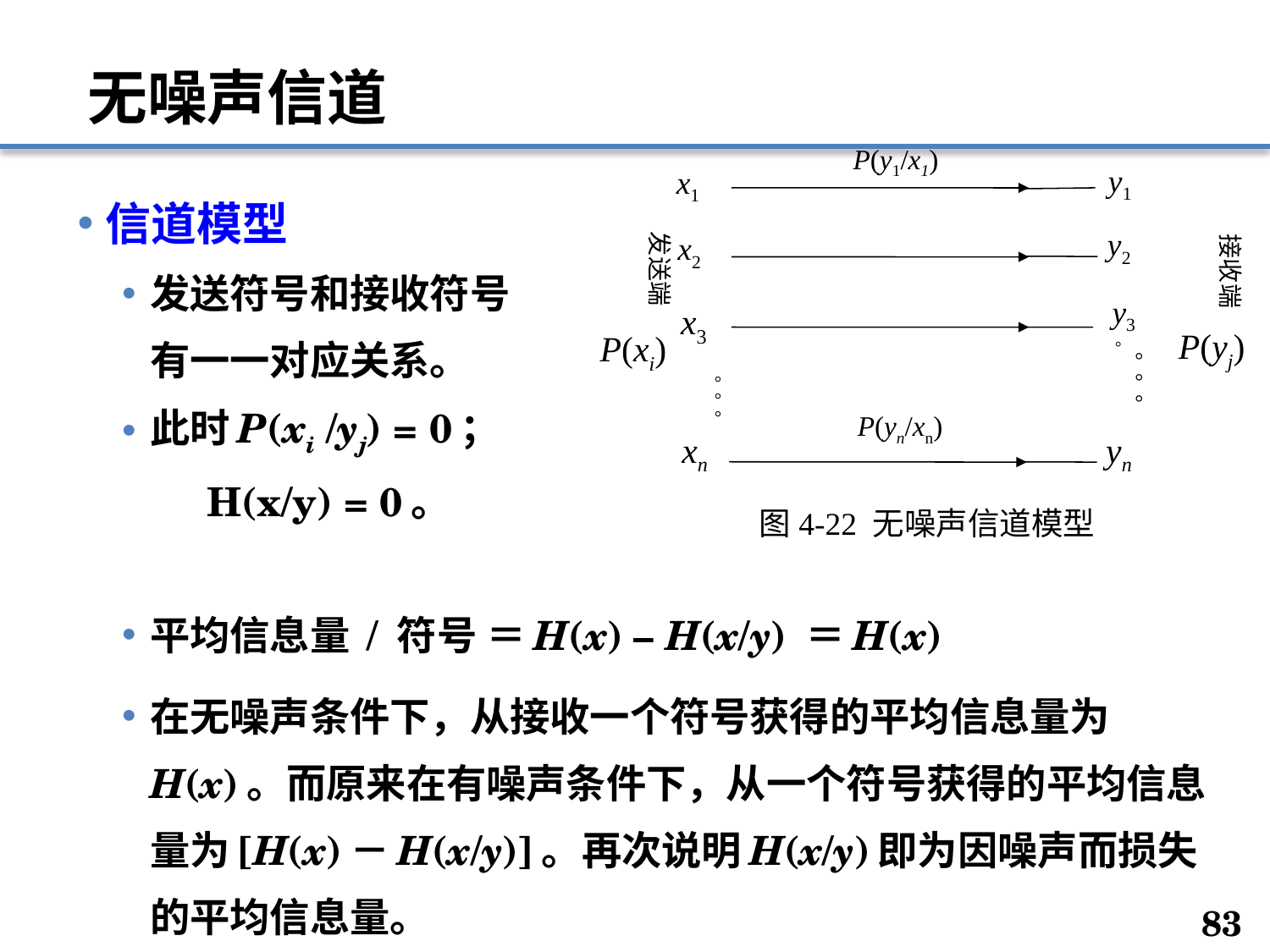

# 无噪声信道

P(y1/x1)
y1
x1

y2
发送端
接收端
x2

y3
x3
P(yj)
P(xi)

。。。
。
。。。
P(yn/xn)
yn

图4-22 无噪声信道模型
xn
信道模型
发送符号和接收符号
	有一一对应关系。
此时P(xi /yj) = 0；
		     H(x/y) = 0。

平均信息量 / 符号 ＝H(x) – H(x/y) ＝H(x)
在无噪声条件下，从接收一个符号获得的平均信息量为H(x)。而原来在有噪声条件下，从一个符号获得的平均信息量为[H(x)－H(x/y)]。再次说明H(x/y)即为因噪声而损失的平均信息量。
83